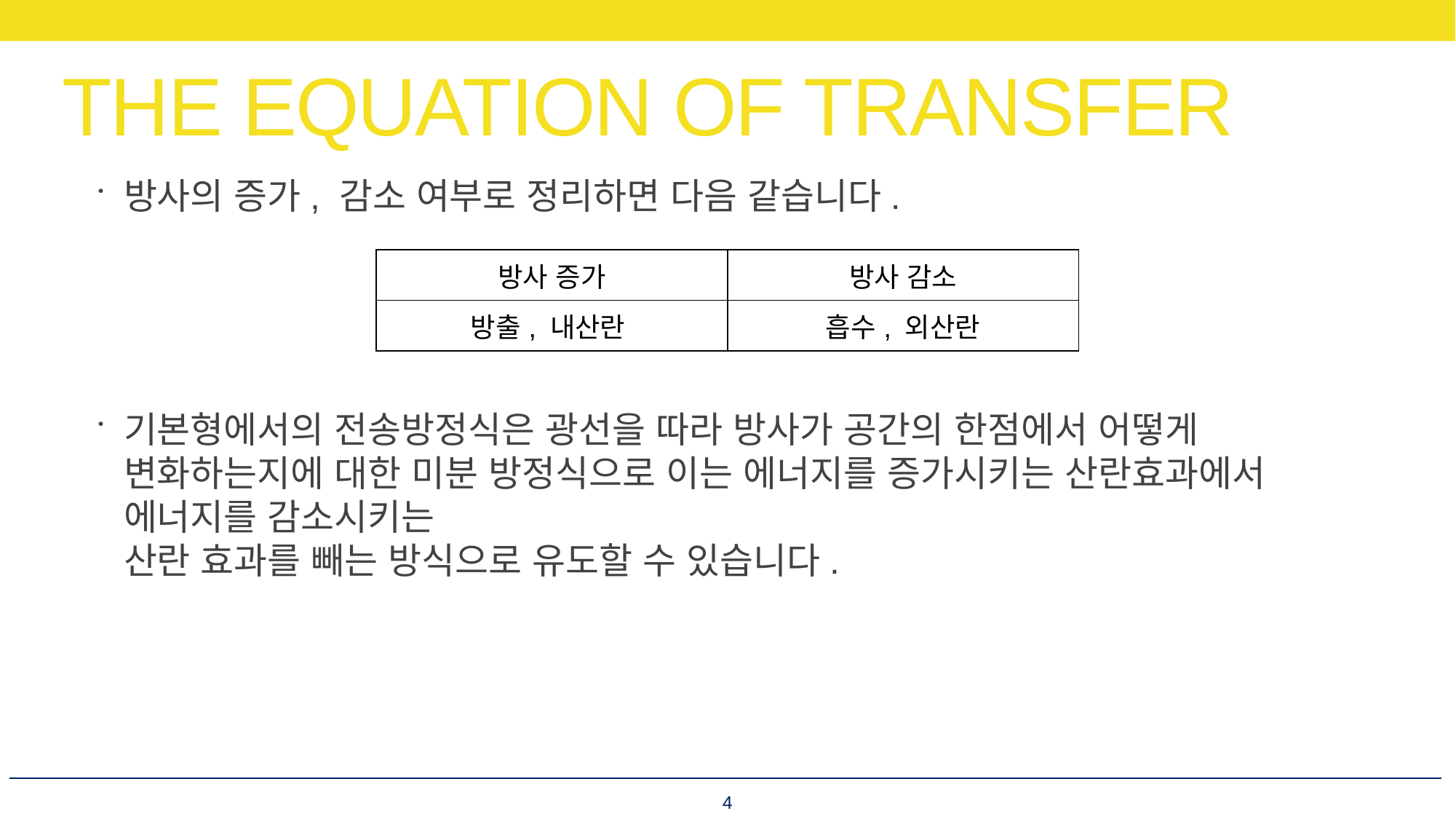

# THE EQUATION OF TRANSFER
방사의 증가, 감소 여부로 정리하면 다음 같습니다.

기본형에서의 전송방정식은 광선을 따라 방사가 공간의 한점에서 어떻게 변화하는지에 대한 미분 방정식으로 이는 에너지를 증가시키는 산란효과에서 에너지를 감소시키는
산란 효과를 빼는 방식으로 유도할 수 있습니다.

| 방사 증가 | 방사 감소 |
| --- | --- |
| 방출, 내산란 | 흡수, 외산란 |
4